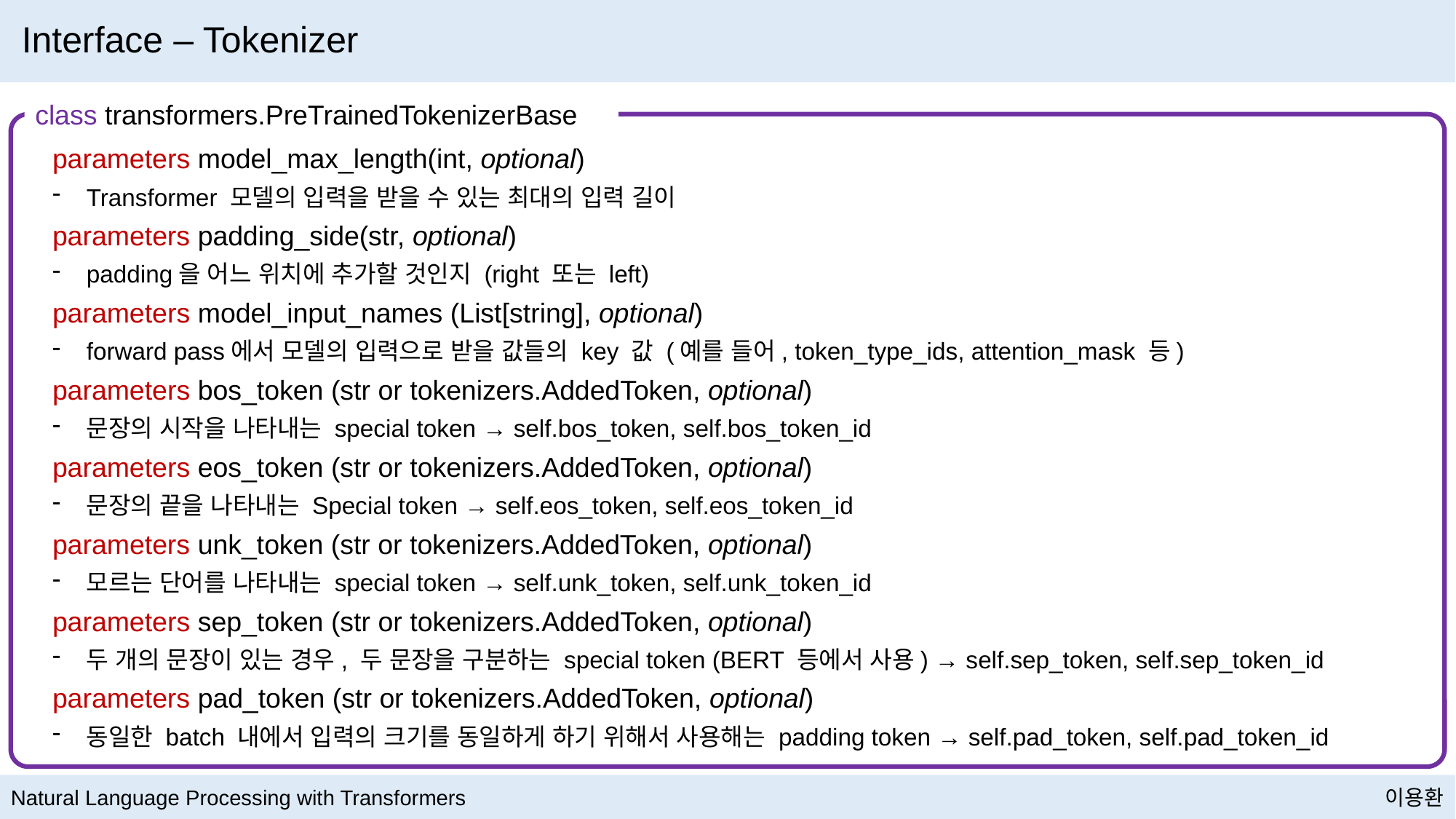

# Interface – Tokenizer
class transformers.PreTrainedTokenizerBase

parameters model_max_length(int, optional)
Transformer 모델의 입력을 받을 수 있는 최대의 입력 길이
parameters padding_side(str, optional)
padding을 어느 위치에 추가할 것인지 (right 또는 left)
parameters model_input_names (List[string], optional)
forward pass에서 모델의 입력으로 받을 값들의 key 값 (예를 들어, token_type_ids, attention_mask 등)
parameters bos_token (str or tokenizers.AddedToken, optional)
문장의 시작을 나타내는 special token → self.bos_token, self.bos_token_id
parameters eos_token (str or tokenizers.AddedToken, optional)
문장의 끝을 나타내는 Special token → self.eos_token, self.eos_token_id
parameters unk_token (str or tokenizers.AddedToken, optional)
모르는 단어를 나타내는 special token → self.unk_token, self.unk_token_id
parameters sep_token (str or tokenizers.AddedToken, optional)
두 개의 문장이 있는 경우, 두 문장을 구분하는 special token (BERT 등에서 사용) → self.sep_token, self.sep_token_id
parameters pad_token (str or tokenizers.AddedToken, optional)
동일한 batch 내에서 입력의 크기를 동일하게 하기 위해서 사용해는 padding token → self.pad_token, self.pad_token_id